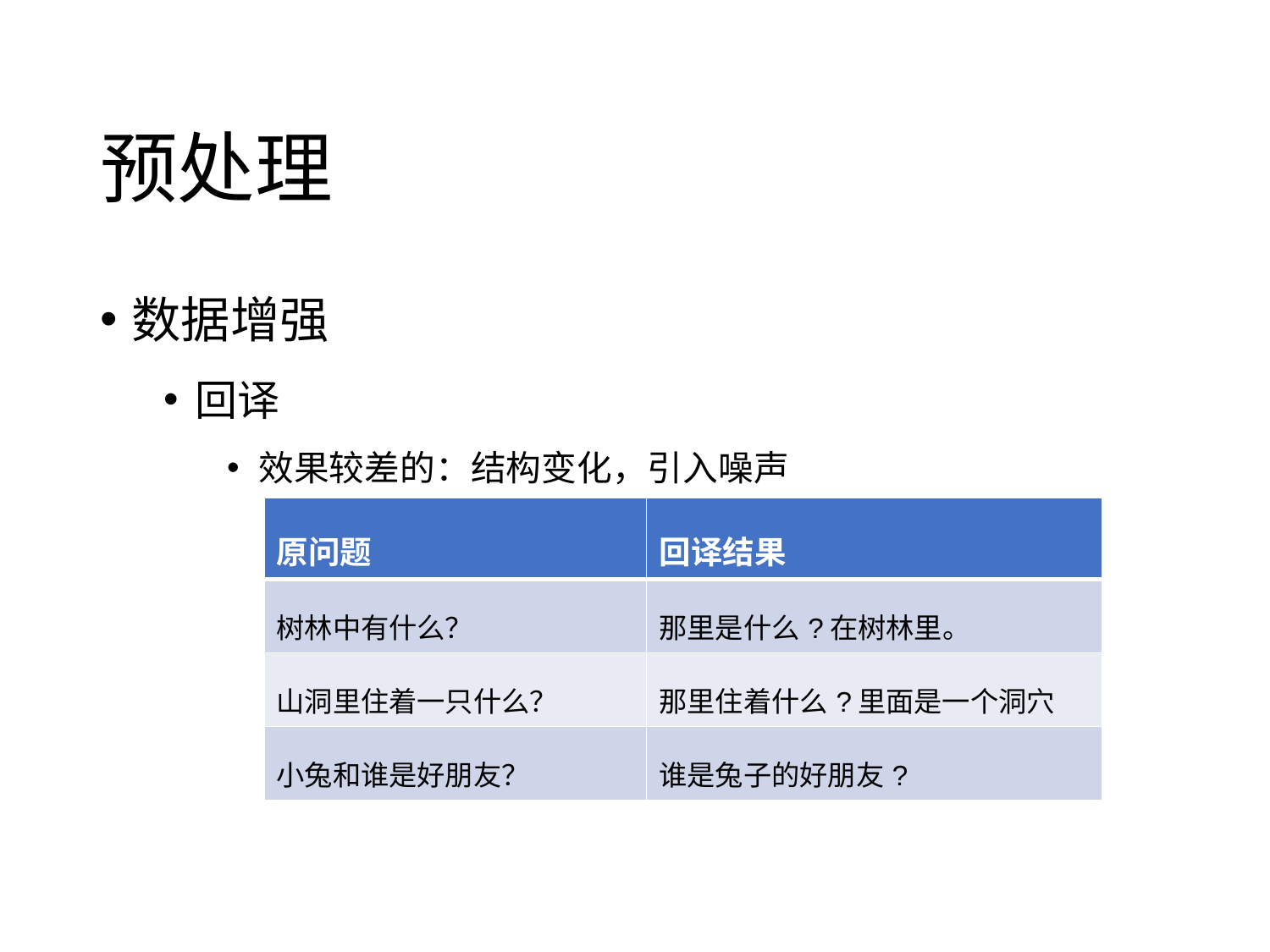

# 预处理
数据增强
回译
效果较差的：结构变化，引入噪声
| 原问题 | 回译结果 |
| --- | --- |
| 树林中有什么？ | 那里是什么?在树林里。 |
| 山洞里住着一只什么？ | 那里住着什么?里面是一个洞穴 |
| 小兔和谁是好朋友？ | 谁是兔子的好朋友? |